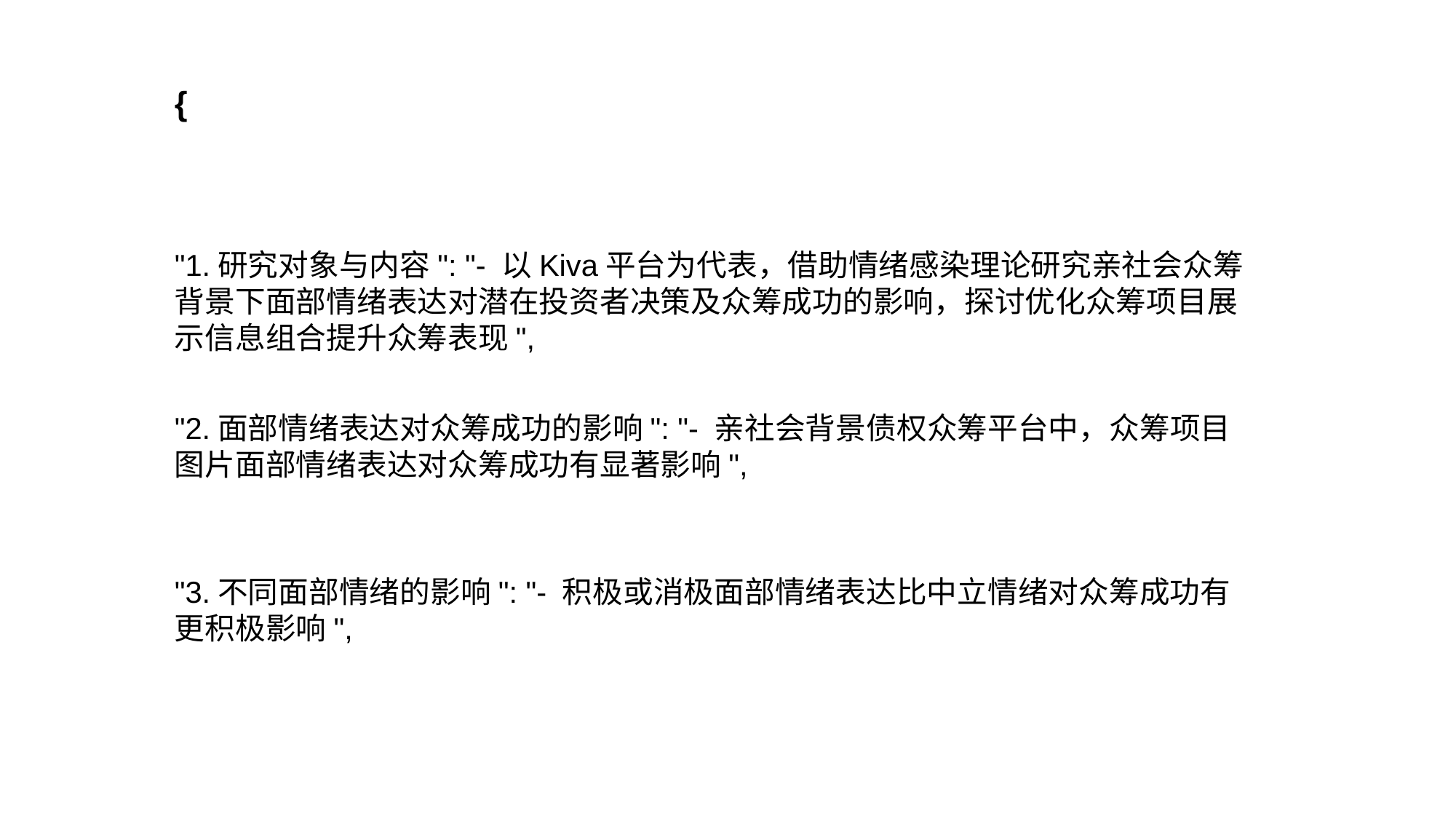

{

"1.研究对象与内容": "- 以Kiva平台为代表，借助情绪感染理论研究亲社会众筹背景下面部情绪表达对潜在投资者决策及众筹成功的影响，探讨优化众筹项目展示信息组合提升众筹表现",
"2.面部情绪表达对众筹成功的影响": "- 亲社会背景债权众筹平台中，众筹项目图片面部情绪表达对众筹成功有显著影响",
"3.不同面部情绪的影响": "- 积极或消极面部情绪表达比中立情绪对众筹成功有更积极影响",